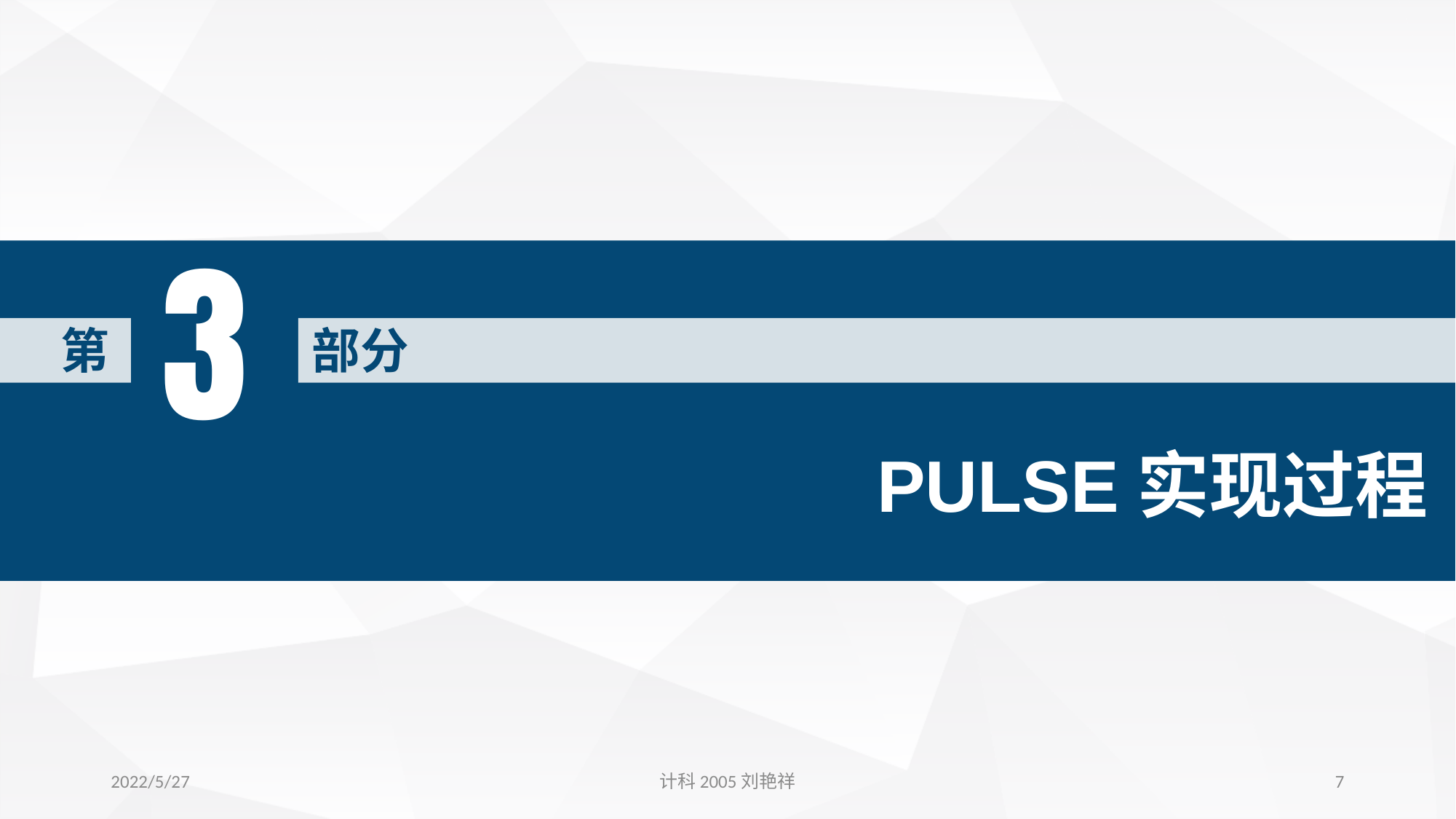

3

第
部分

PULSE实现过程
2022/5/27
计科2005刘艳祥
7